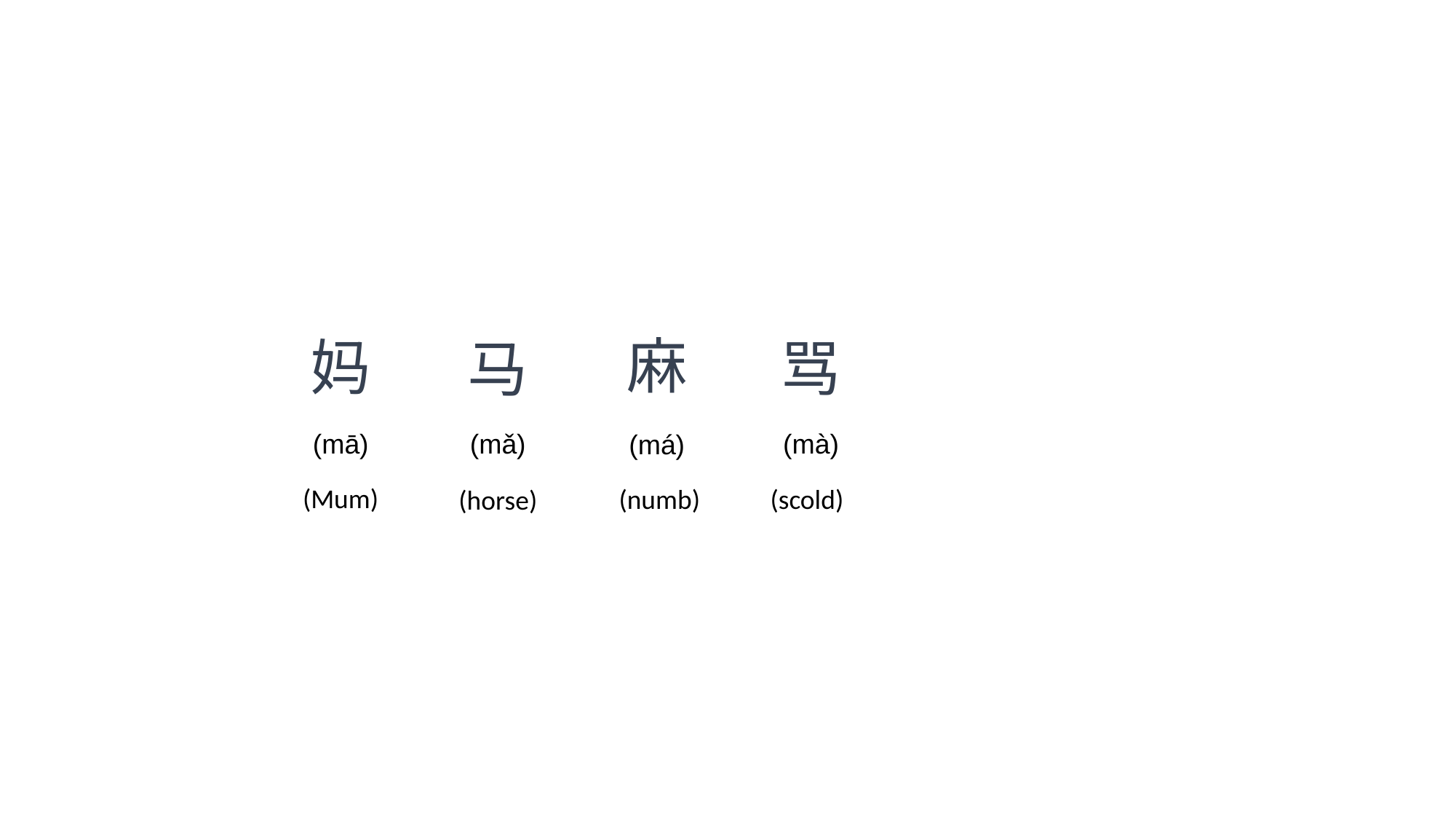

麻
(má)
(numb)
妈
(mā)
(Mum)
骂
(mà)
(scold)
马
(mǎ)
(horse)